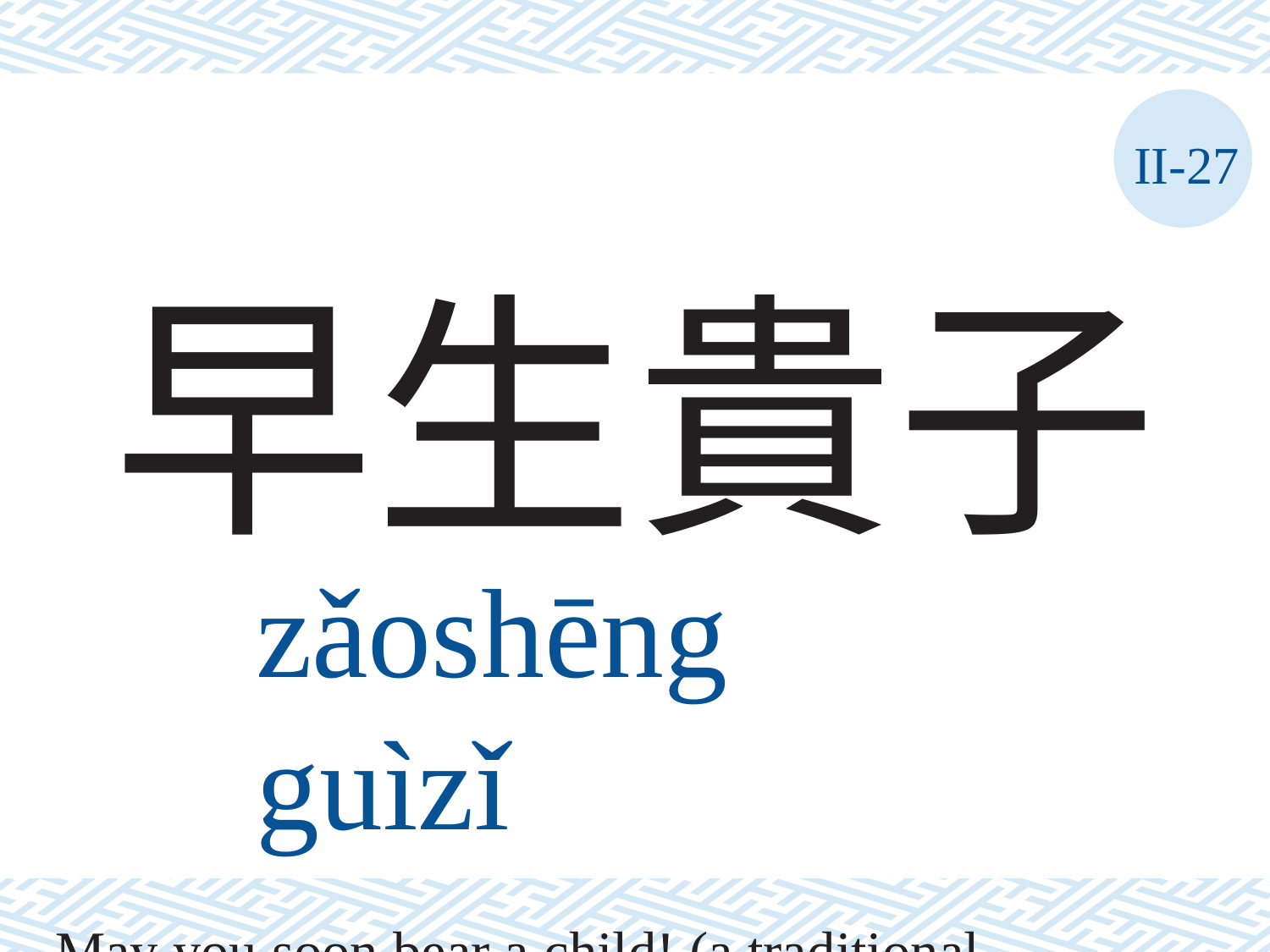

II-27
早生貴子
zǎoshēng	guìzǐ

May you soon bear a child! (a traditional exhortation given to newly-weds)